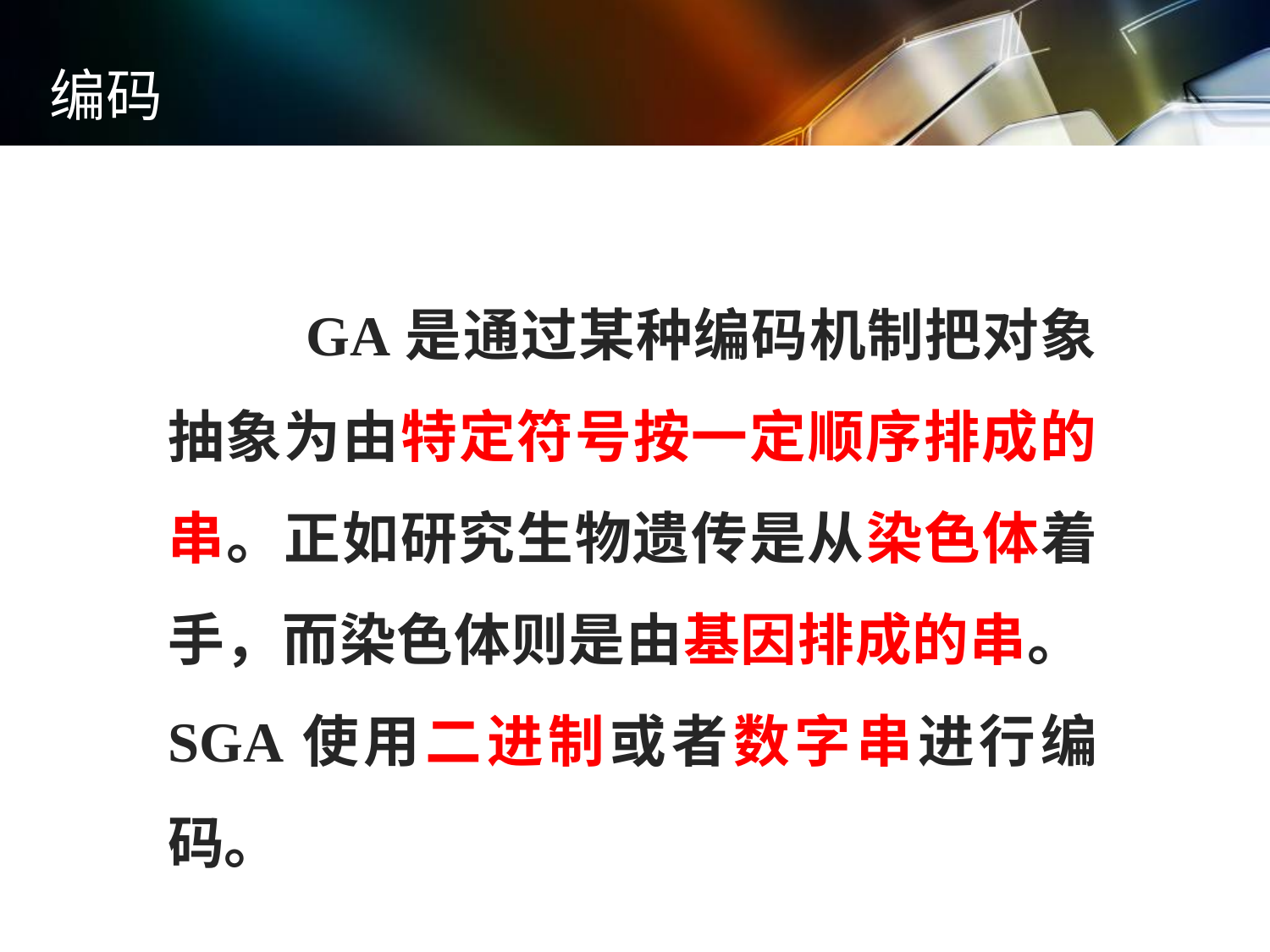

编码
            GA是通过某种编码机制把对象抽象为由特定符号按一定顺序排成的串。正如研究生物遗传是从染色体着手，而染色体则是由基因排成的串。SGA使用二进制或者数字串进行编码。